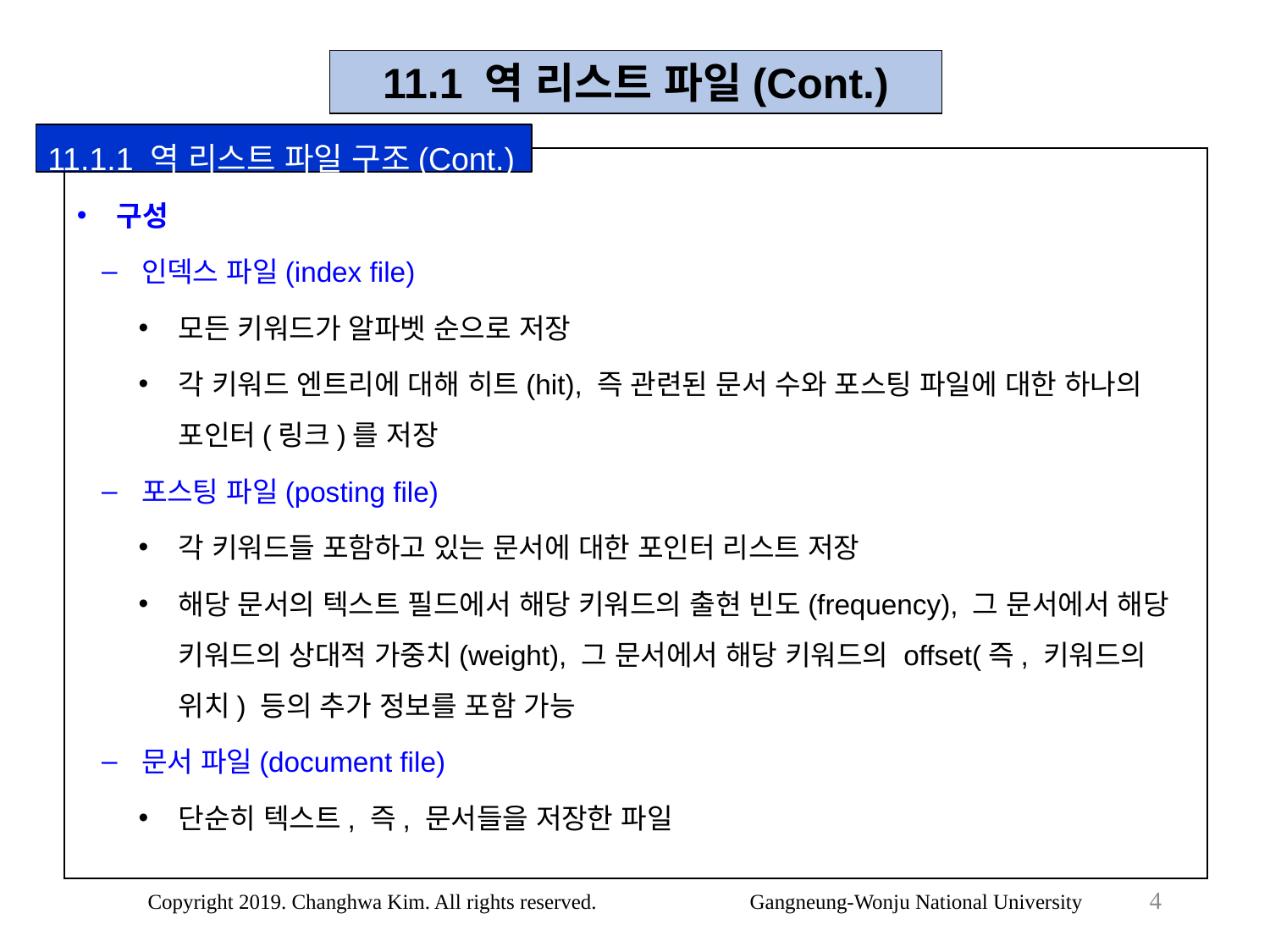

11.1 역 리스트 파일(Cont.)
11.1.1 역 리스트 파일 구조(Cont.)

구성
인덱스 파일(index file)
모든 키워드가 알파벳 순으로 저장
각 키워드 엔트리에 대해 히트(hit), 즉 관련된 문서 수와 포스팅 파일에 대한 하나의 포인터(링크)를 저장
포스팅 파일(posting file)
각 키워드들 포함하고 있는 문서에 대한 포인터 리스트 저장
해당 문서의 텍스트 필드에서 해당 키워드의 출현 빈도(frequency), 그 문서에서 해당 키워드의 상대적 가중치(weight), 그 문서에서 해당 키워드의 offset(즉, 키워드의 위치) 등의 추가 정보를 포함 가능
문서 파일(document file)
단순히 텍스트, 즉, 문서들을 저장한 파일

4
Copyright 2019. Changhwa Kim. All rights reserved.                             Gangneung-Wonju National University